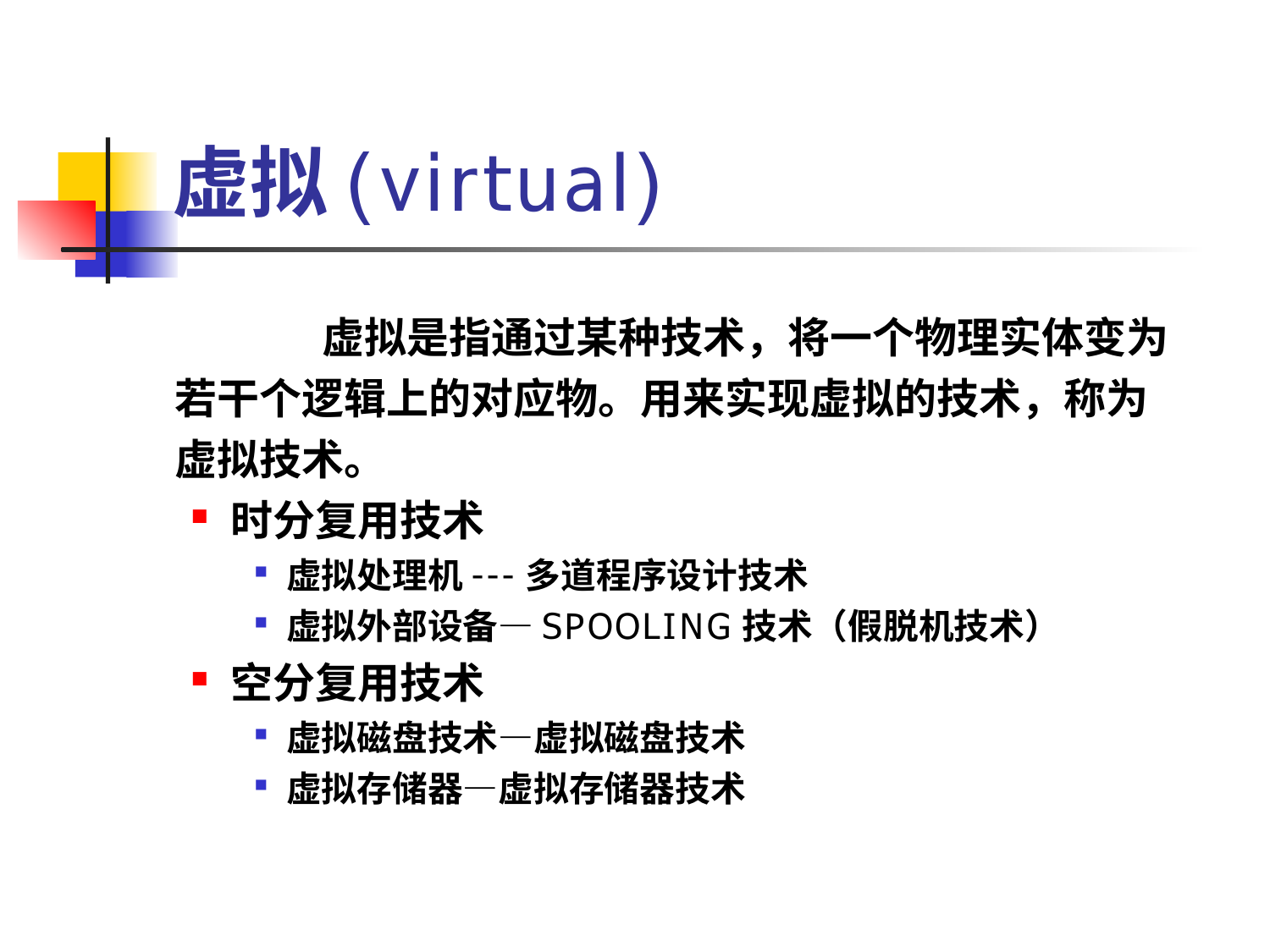

# 虚拟(virtual)
		 虚拟是指通过某种技术，将一个物理实体变为若干个逻辑上的对应物。用来实现虚拟的技术，称为虚拟技术。
时分复用技术
虚拟处理机---多道程序设计技术
虚拟外部设备—SPOOLING技术（假脱机技术）
空分复用技术
虚拟磁盘技术—虚拟磁盘技术
虚拟存储器—虚拟存储器技术